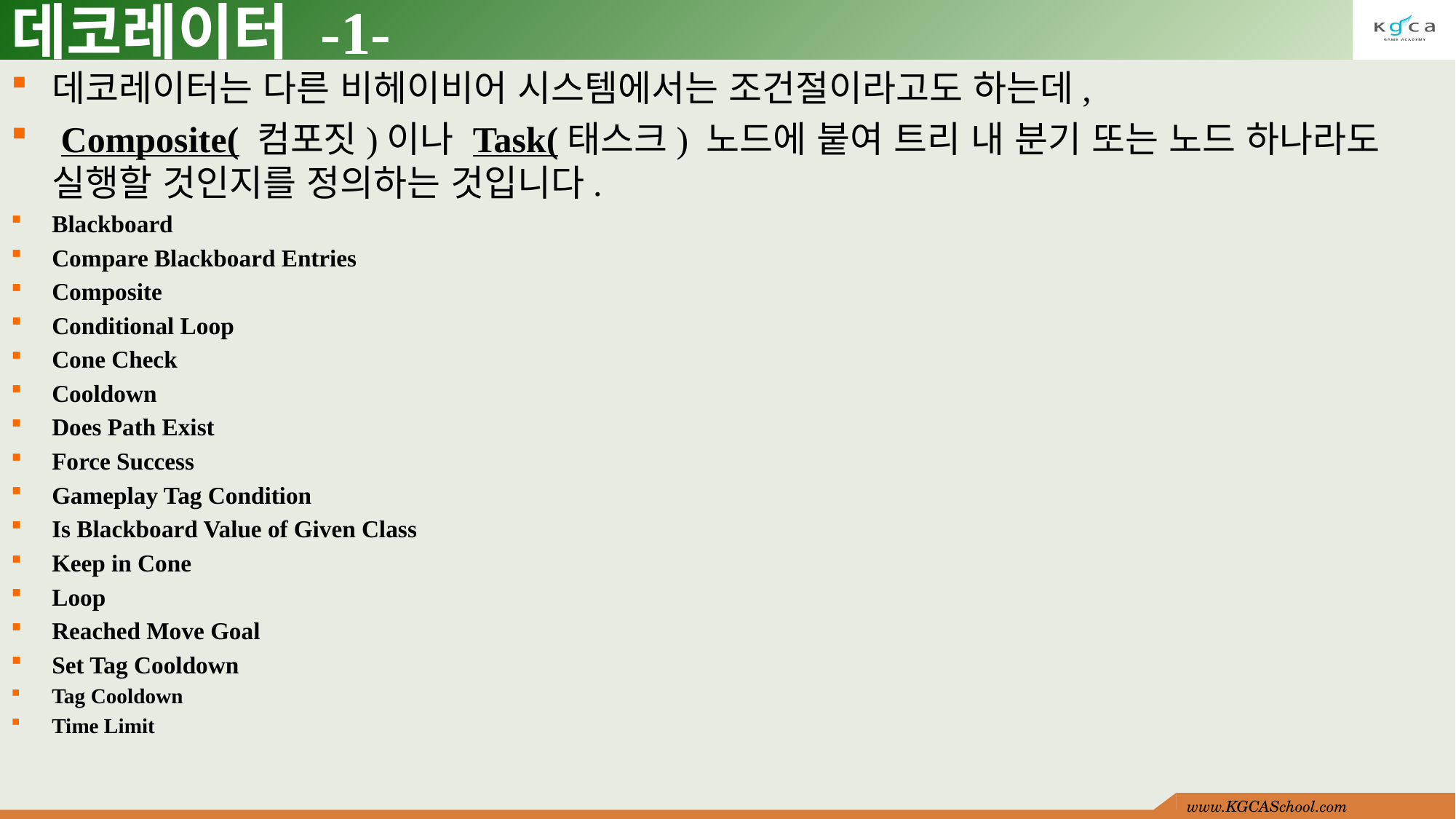

# 데코레이터 -1-
데코레이터는 다른 비헤이비어 시스템에서는 조건절이라고도 하는데,
 Composite( 컴포짓)이나 Task(태스크) 노드에 붙여 트리 내 분기 또는 노드 하나라도 실행할 것인지를 정의하는 것입니다.
Blackboard
Compare Blackboard Entries
Composite
Conditional Loop
Cone Check
Cooldown
Does Path Exist
Force Success
Gameplay Tag Condition
Is Blackboard Value of Given Class
Keep in Cone
Loop
Reached Move Goal
Set Tag Cooldown
Tag Cooldown
Time Limit